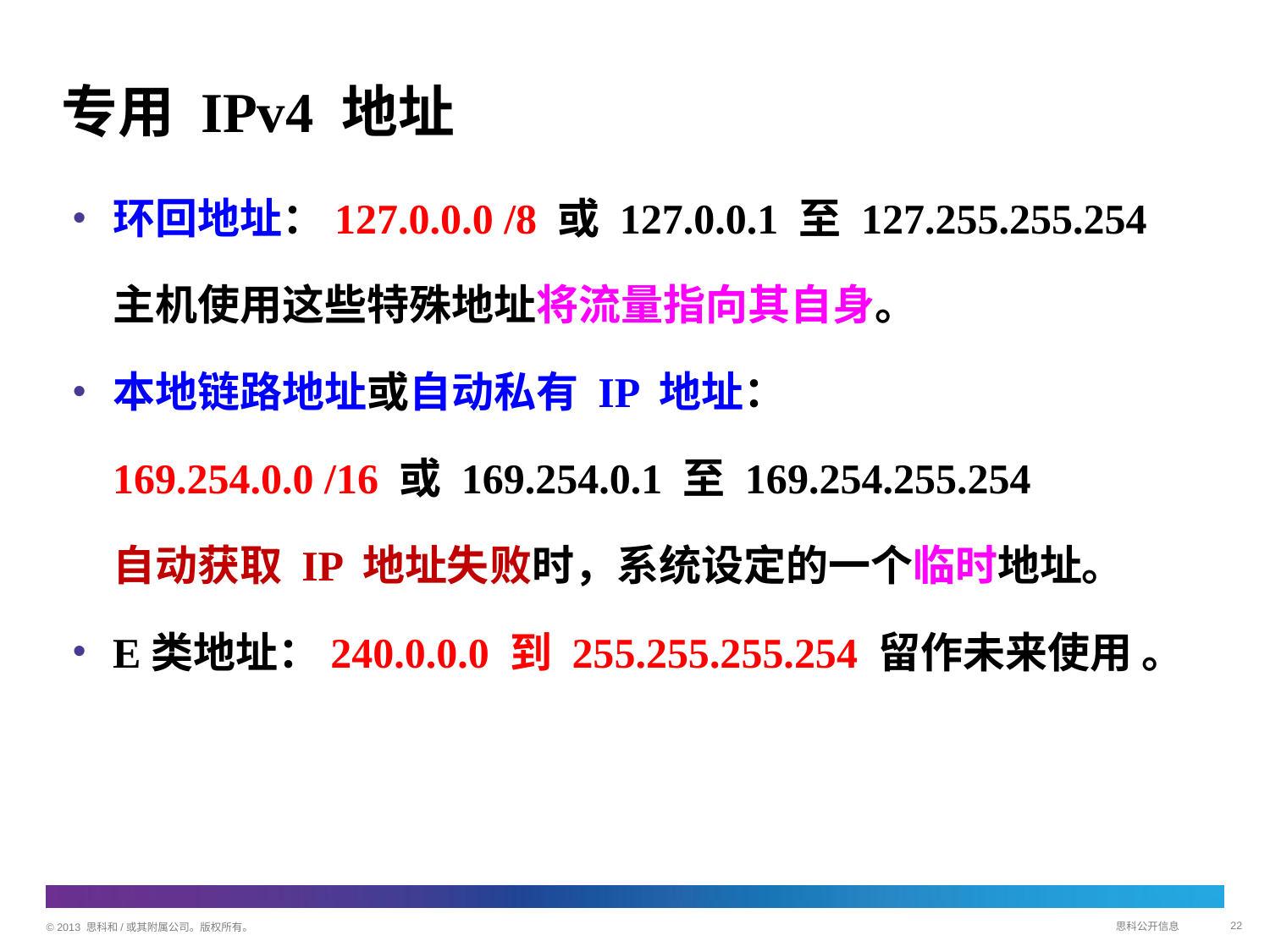

# 专用 IPv4 地址
环回地址：127.0.0.0 /8 或 127.0.0.1 至 127.255.255.254
主机使用这些特殊地址将流量指向其自身。
本地链路地址或自动私有 IP 地址：
169.254.0.0 /16 或 169.254.0.1 至 169.254.255.254
自动获取 IP 地址失败时，系统设定的一个临时地址。
E类地址：240.0.0.0 到 255.255.255.254 留作未来使用 。